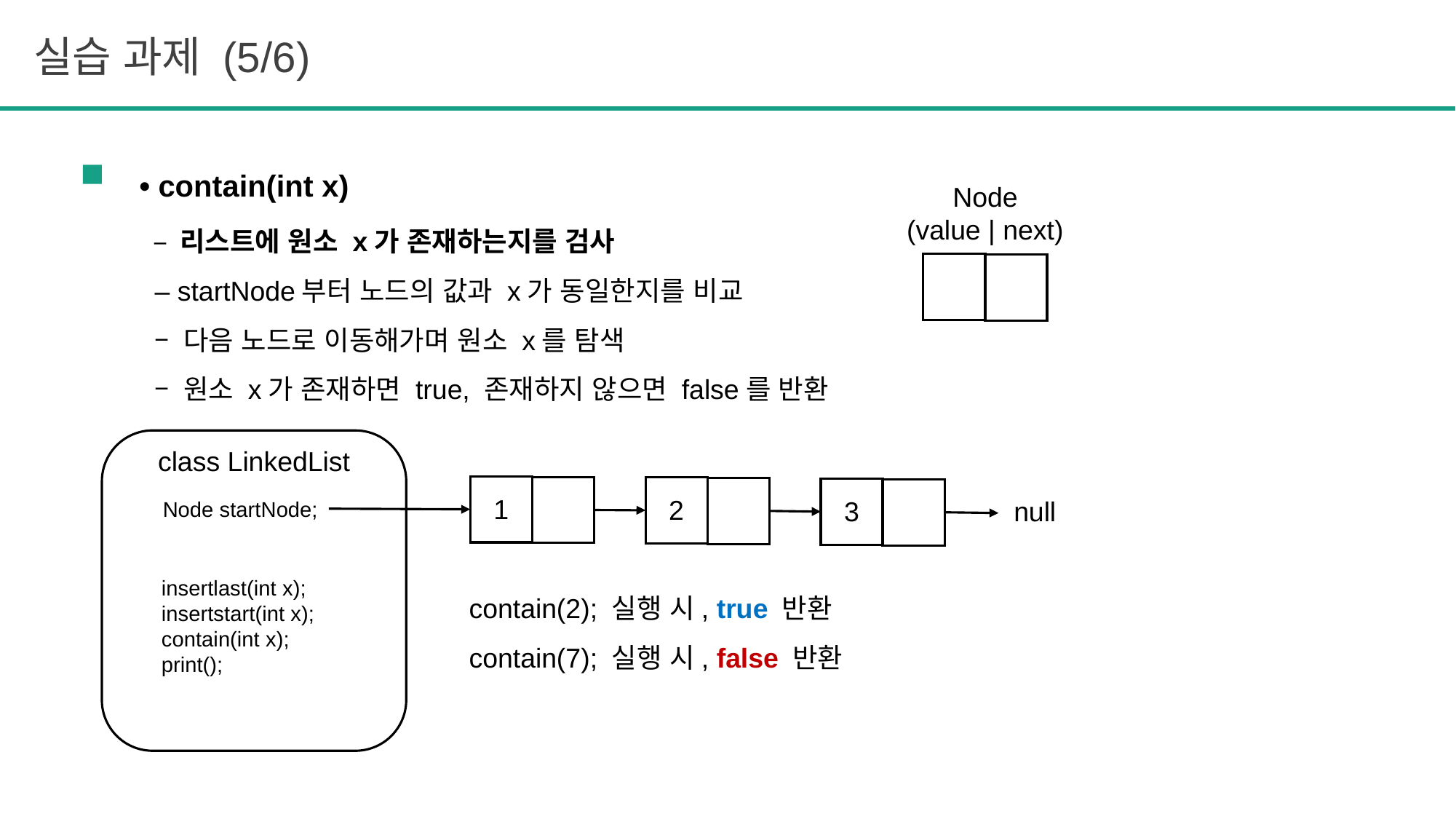

실습 과제 (5/6)
• contain(int x)
  – 리스트에 원소 x가 존재하는지를 검사
  – startNode부터 노드의 값과 x가 동일한지를 비교
  – 다음 노드로 이동해가며 원소 x를 탐색
  – 원소 x가 존재하면 true, 존재하지 않으면 false를 반환

Node
(value | next)

class LinkedList

1

2

3
null
Node startNode;
insertlast(int x);
insertstart(int x);
contain(int x);
print();
contain(2); 실행 시, true 반환
contain(7); 실행 시, false 반환